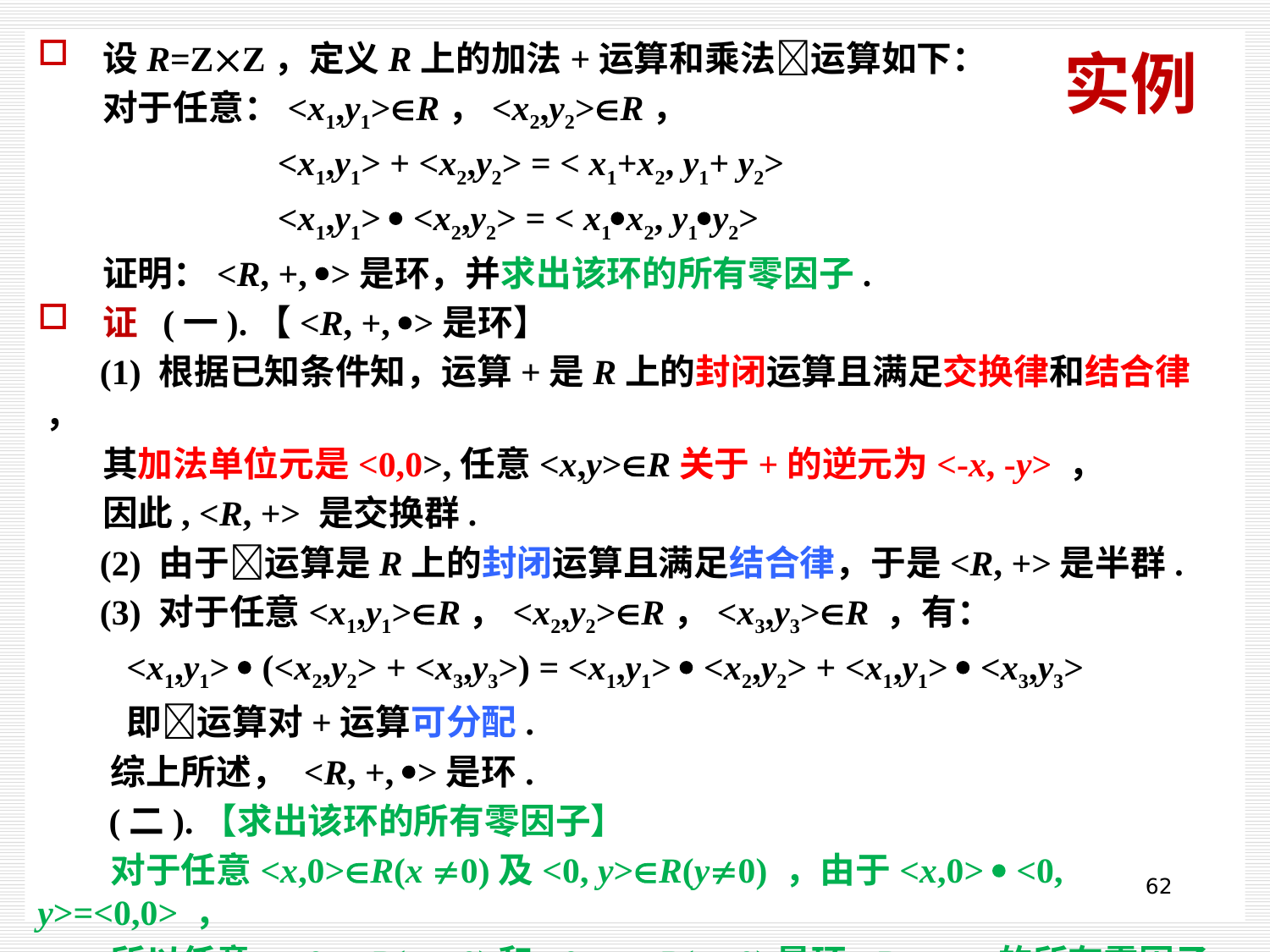

设R=Z×Z，定义R上的加法+运算和乘法•运算如下：
       对于任意：<x1,y1>∈R，<x2,y2>∈R，
                           <x1,y1> + <x2,y2> = < x1+x2, y1+ y2>
                           <x1,y1> • <x2,y2> = < x1•x2, y1•y2>
       证明：<R, +, •>是环，并求出该环的所有零因子.
证  (一).【<R, +, •>是环】
       (1) 根据已知条件知，运算+是R上的封闭运算且满足交换律和结合律 ，
       其加法单位元是<0,0>,任意<x,y>∈R关于+的逆元为<-x, -y> ，
       因此, <R, +> 是交换群.
       (2) 由于•运算是R上的封闭运算且满足结合律，于是<R, +>是半群.
       (3) 对于任意<x1,y1>∈R，<x2,y2>∈R，<x3,y3>∈R ，有：
          <x1,y1> • (<x2,y2> + <x3,y3>) = <x1,y1> • <x2,y2> + <x1,y1> • <x3,y3>
          即•运算对+运算可分配.
        综上所述， <R, +, •>是环.
        (二).【求出该环的所有零因子】
        对于任意<x,0>∈R(x ≠0)及<0, y>∈R(y≠0) ，由于<x,0> • <0, y>=<0,0> ，
        所以任意<x,0>∈R(x ≠0)和<0, y>∈R(y≠0)是环<R, +, •>的所有零因子.
# 实例
62